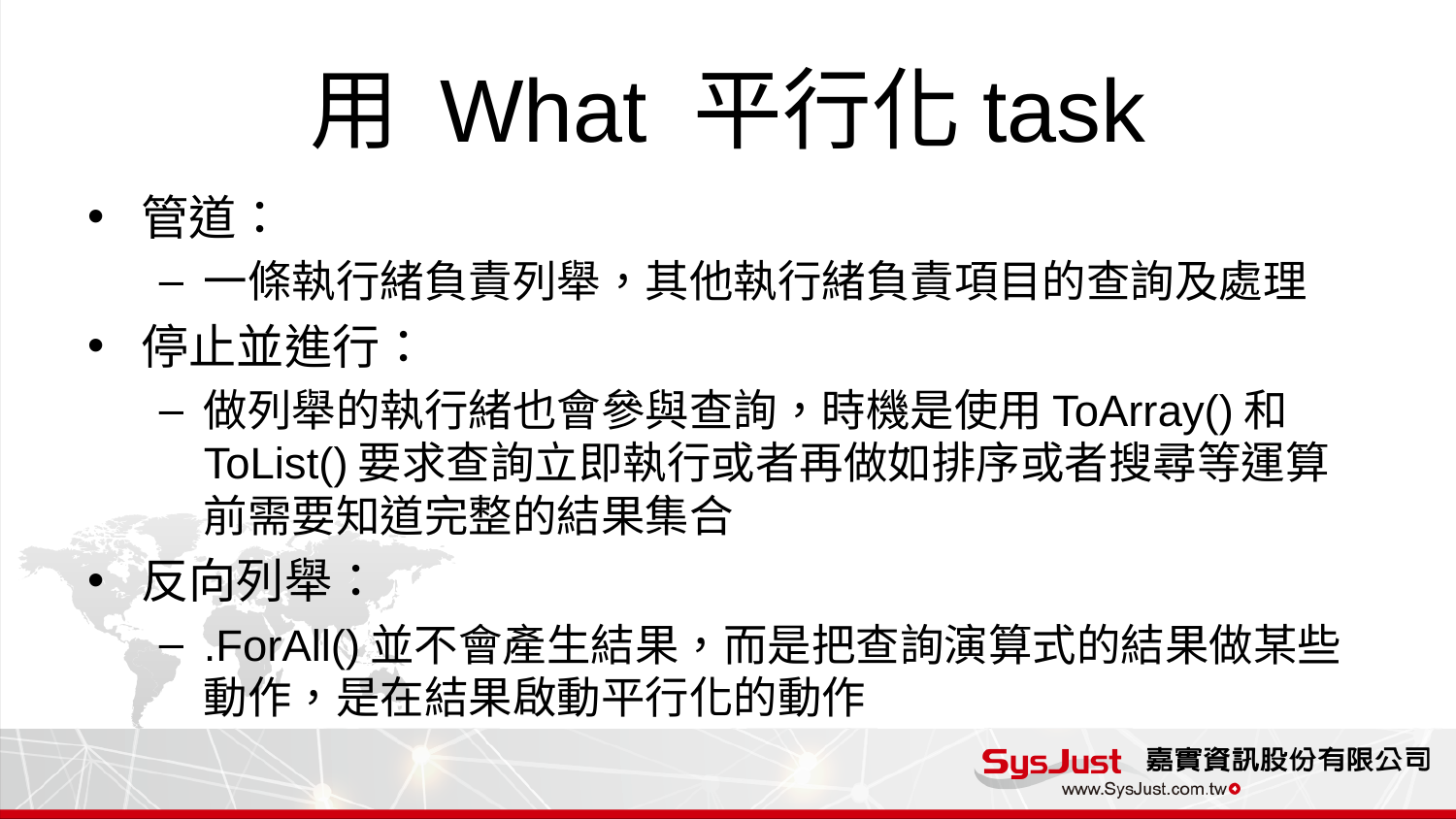

# 用 What 平行化task
管道：
一條執行緒負責列舉，其他執行緒負責項目的查詢及處理
停止並進行：
做列舉的執行緒也會參與查詢，時機是使用ToArray()和ToList()要求查詢立即執行或者再做如排序或者搜尋等運算前需要知道完整的結果集合
反向列舉：
.ForAll()並不會產生結果，而是把查詢演算式的結果做某些動作，是在結果啟動平行化的動作